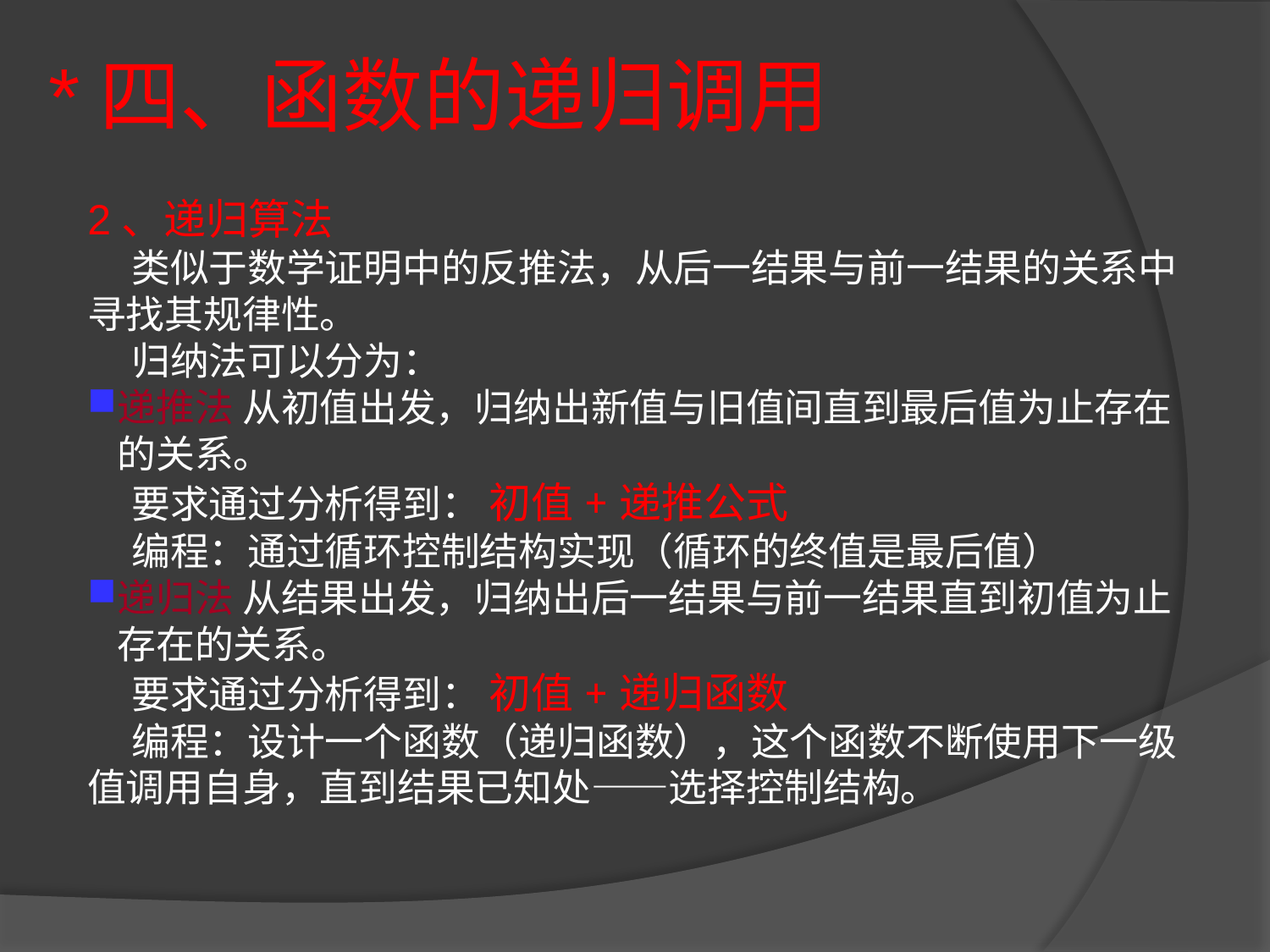

# *四、函数的递归调用
2、递归算法
    类似于数学证明中的反推法，从后一结果与前一结果的关系中寻找其规律性。
    归纳法可以分为：
递推法 从初值出发，归纳出新值与旧值间直到最后值为止存在的关系。
    要求通过分析得到： 初值+递推公式
    编程：通过循环控制结构实现（循环的终值是最后值）
递归法 从结果出发，归纳出后一结果与前一结果直到初值为止存在的关系。
    要求通过分析得到： 初值+递归函数
    编程：设计一个函数（递归函数），这个函数不断使用下一级值调用自身，直到结果已知处——选择控制结构。